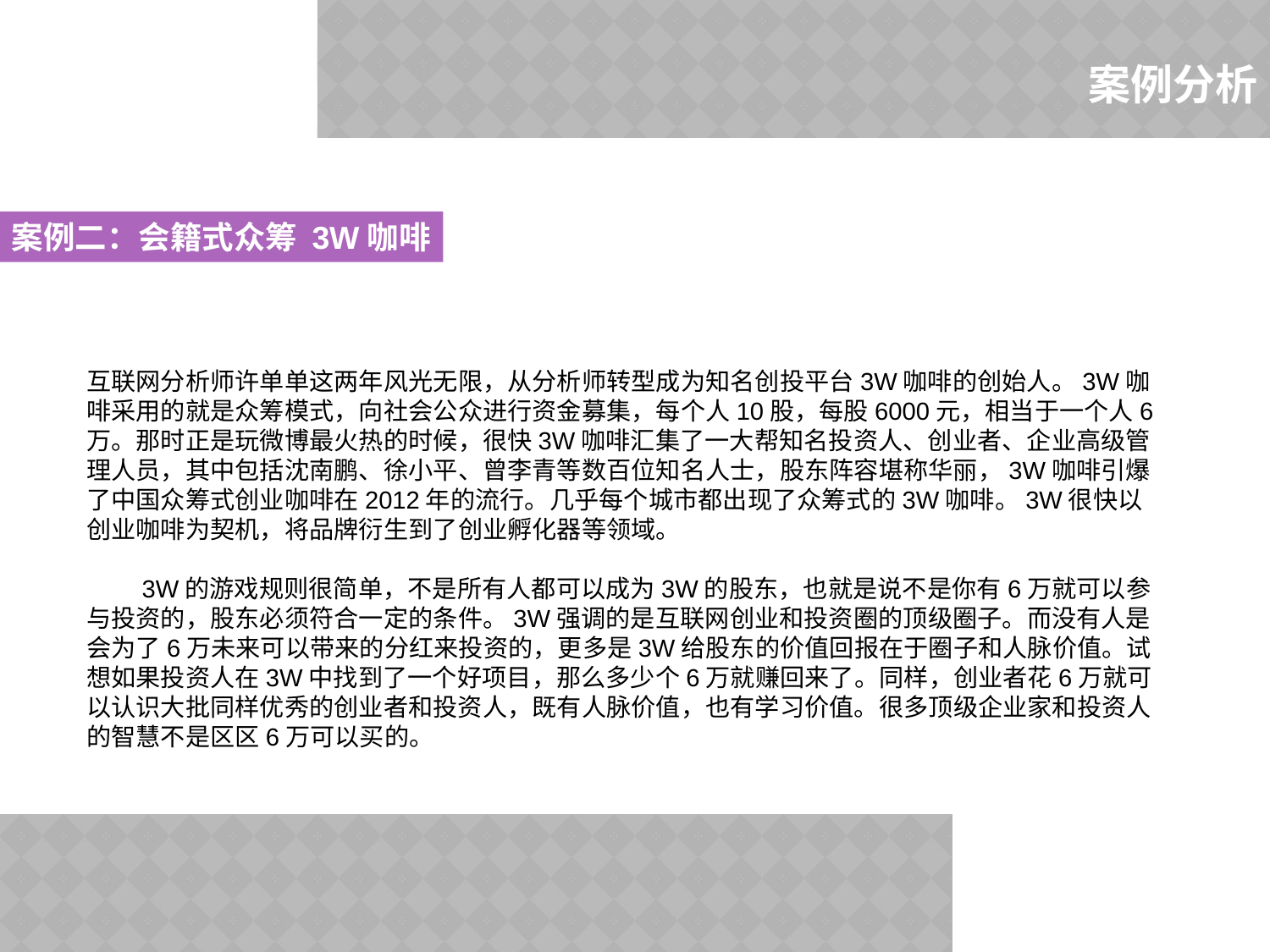

案例分析
案例二：会籍式众筹 3W咖啡
互联网分析师许单单这两年风光无限，从分析师转型成为知名创投平台3W咖啡的创始人。3W咖啡采用的就是众筹模式，向社会公众进行资金募集，每个人10股，每股6000元，相当于一个人6万。那时正是玩微博最火热的时候，很快3W咖啡汇集了一大帮知名投资人、创业者、企业高级管理人员，其中包括沈南鹏、徐小平、曾李青等数百位知名人士，股东阵容堪称华丽，3W咖啡引爆了中国众筹式创业咖啡在2012年的流行。几乎每个城市都出现了众筹式的3W咖啡。3W很快以创业咖啡为契机，将品牌衍生到了创业孵化器等领域。

　　3W的游戏规则很简单，不是所有人都可以成为3W的股东，也就是说不是你有6万就可以参与投资的，股东必须符合一定的条件。3W强调的是互联网创业和投资圈的顶级圈子。而没有人是会为了6万未来可以带来的分红来投资的，更多是3W给股东的价值回报在于圈子和人脉价值。试想如果投资人在3W中找到了一个好项目，那么多少个6万就赚回来了。同样，创业者花6万就可以认识大批同样优秀的创业者和投资人，既有人脉价值，也有学习价值。很多顶级企业家和投资人的智慧不是区区6万可以买的。